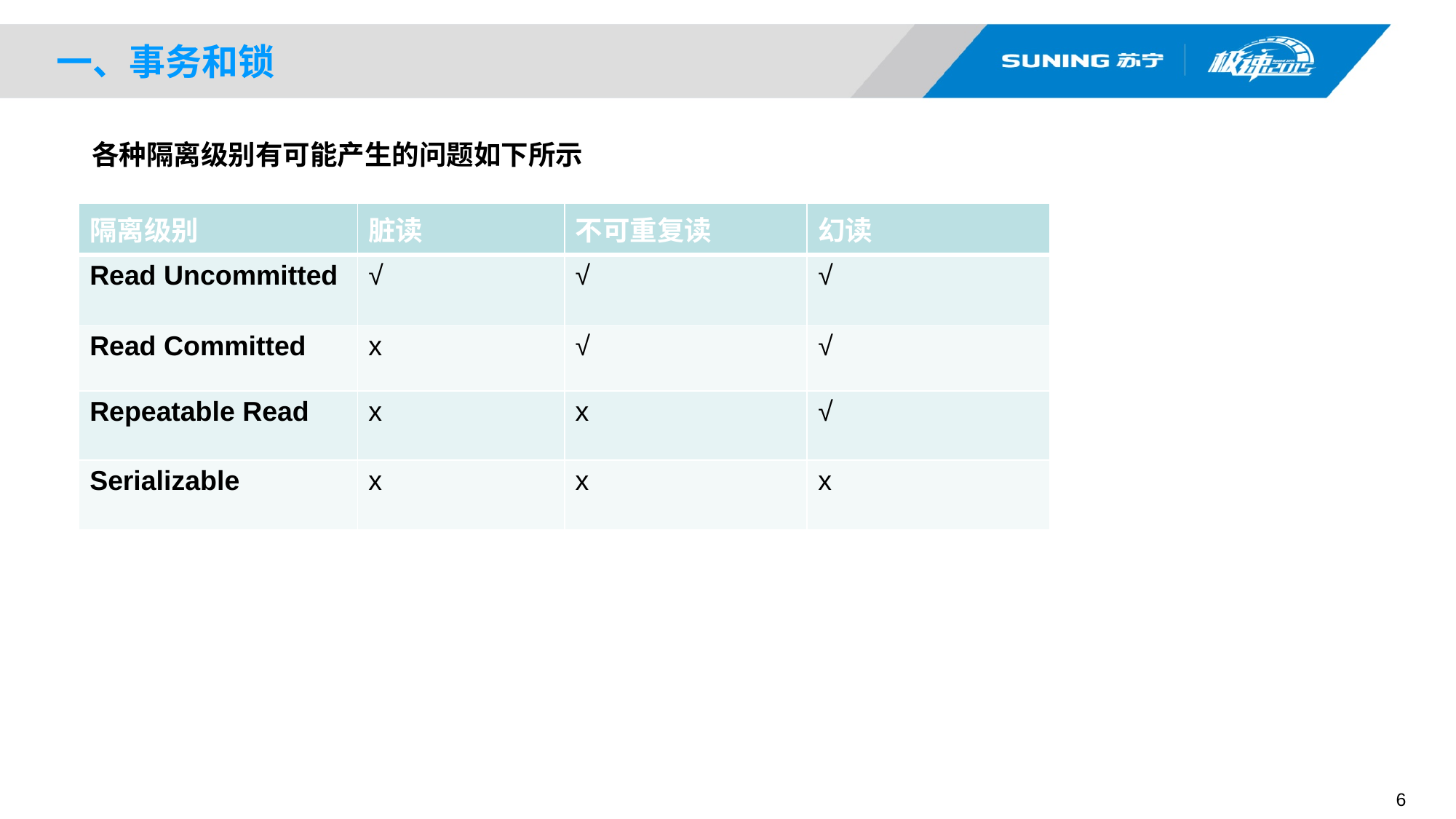

# 一、事务和锁
各种隔离级别有可能产生的问题如下所示
| 隔离级别 | 脏读 | 不可重复读 | 幻读 |
| --- | --- | --- | --- |
| Read Uncommitted | √ | √ | √ |
| Read Committed | х | √ | √ |
| Repeatable Read | х | х | √ |
| Serializable | х | х | х |